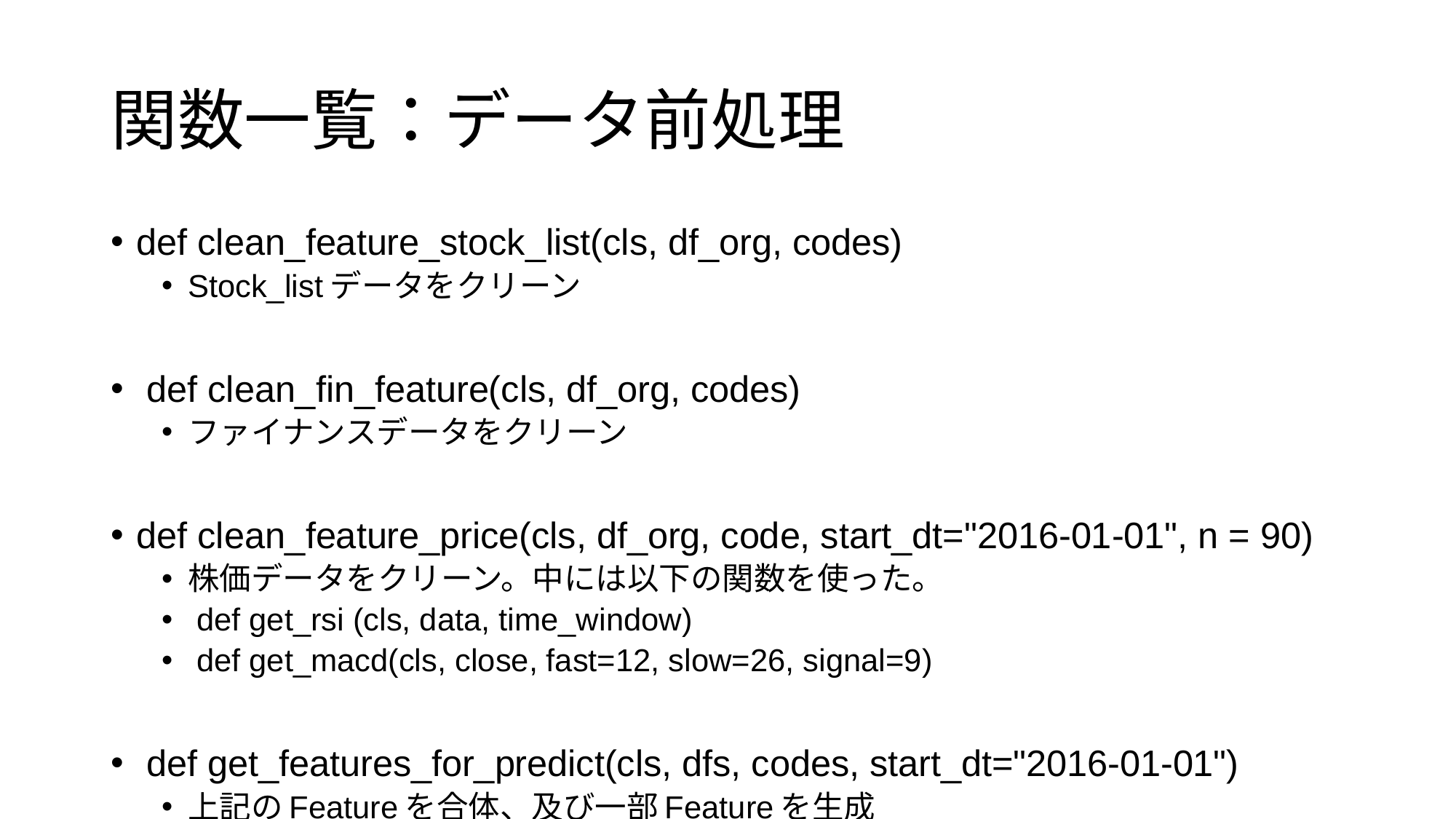

# 関数一覧：データ前処理
def clean_feature_stock_list(cls, df_org, codes)
Stock_listデータをクリーン

 def clean_fin_feature(cls, df_org, codes)
ファイナンスデータをクリーン

def clean_feature_price(cls, df_org, code, start_dt="2016-01-01", n = 90)
株価データをクリーン。中には以下の関数を使った。
 def get_rsi (cls, data, time_window)
 def get_macd(cls, close, fast=12, slow=26, signal=9)

 def get_features_for_predict(cls, dfs, codes, start_dt="2016-01-01")
上記のFeatureを合体、及び一部Featureを生成